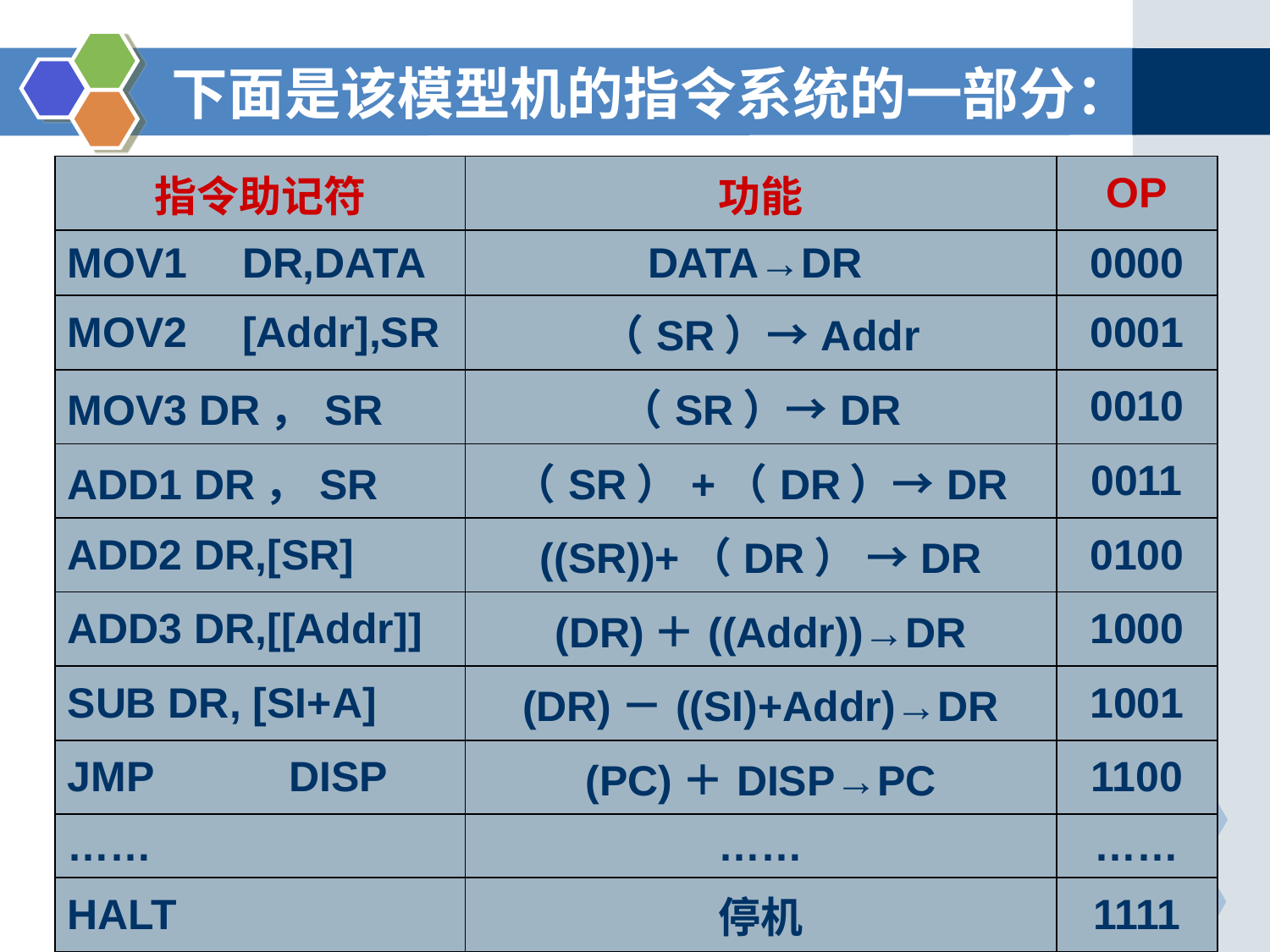

# 下面是该模型机的指令系统的一部分：
| 指令助记符 | 功能 | OP |
| --- | --- | --- |
| MOV1 DR,DATA | DATA→DR | 0000 |
| MOV2 [Addr],SR | （SR）→Addr | 0001 |
| MOV3 DR，SR | （SR）→DR | 0010 |
| ADD1 DR，SR | （SR）+（DR）→DR | 0011 |
| ADD2 DR,[SR] | ((SR))+（DR） →DR | 0100 |
| ADD3 DR,[[Addr]] | (DR)＋((Addr))→DR | 1000 |
| SUB DR, [SI+A] | (DR)－((SI)+Addr)→DR | 1001 |
| JMP DISP | (PC)＋DISP→PC | 1100 |
| …… | …… | …… |
| HALT | 停机 | 1111 |
111